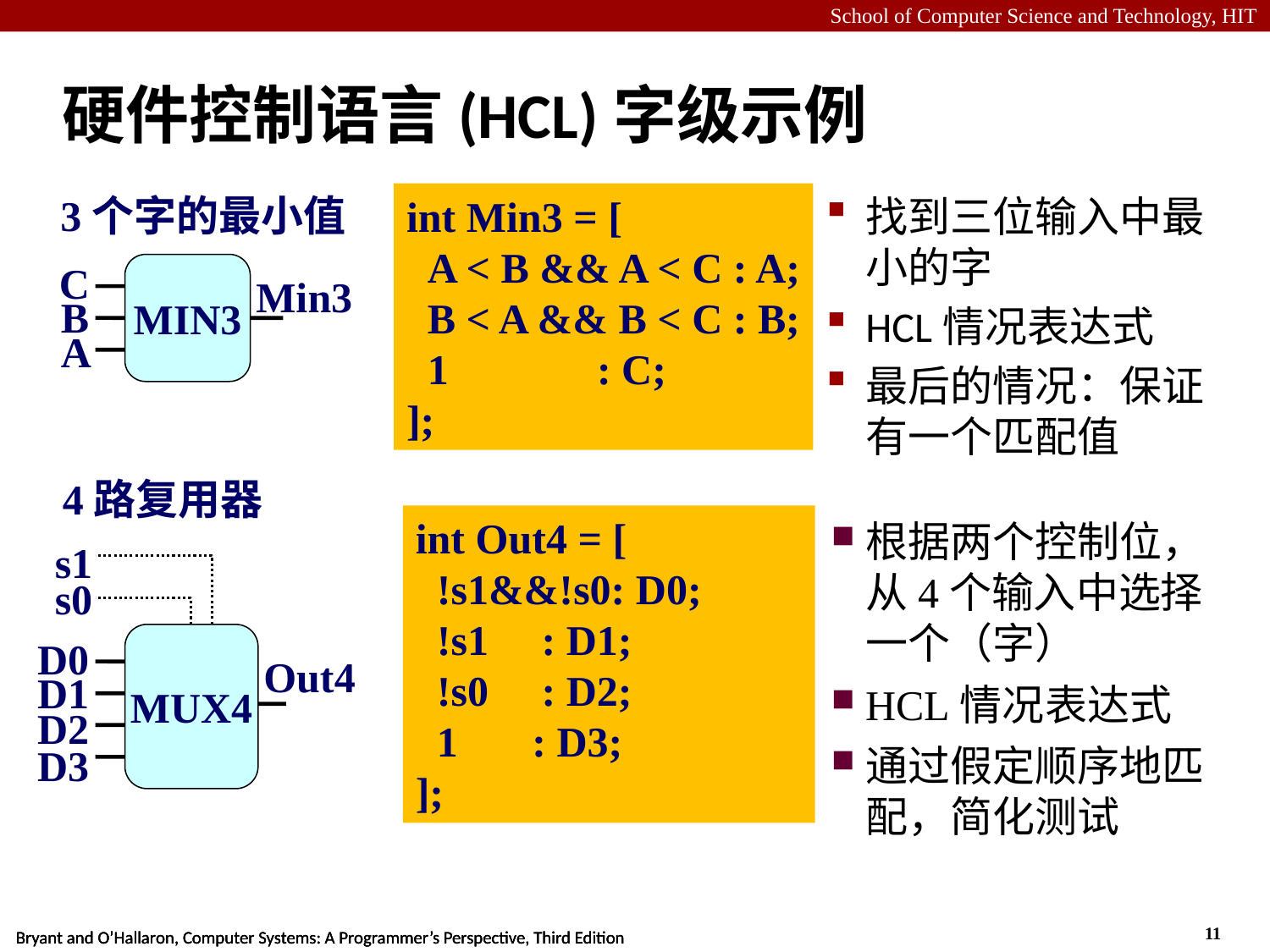

# 硬件控制语言(HCL)字级示例
int Min3 = [
  A < B && A < C : A;
  B < A && B < C : B;
  1              : C;
];
找到三位输入中最小的字
HCL情况表达式
最后的情况：保证有一个匹配值
3个字的最小值
C
MIN3
Min3
B

A

4路复用器
s1

s0

MUX4
D0
Out4
D1

D2

D3

int Out4 = [
  !s1&&!s0: D0;
  !s1     : D1;
  !s0     : D2;
  1       : D3;
];
根据两个控制位，从4个输入中选择一个（字）
HCL情况表达式
通过假定顺序地匹配，简化测试